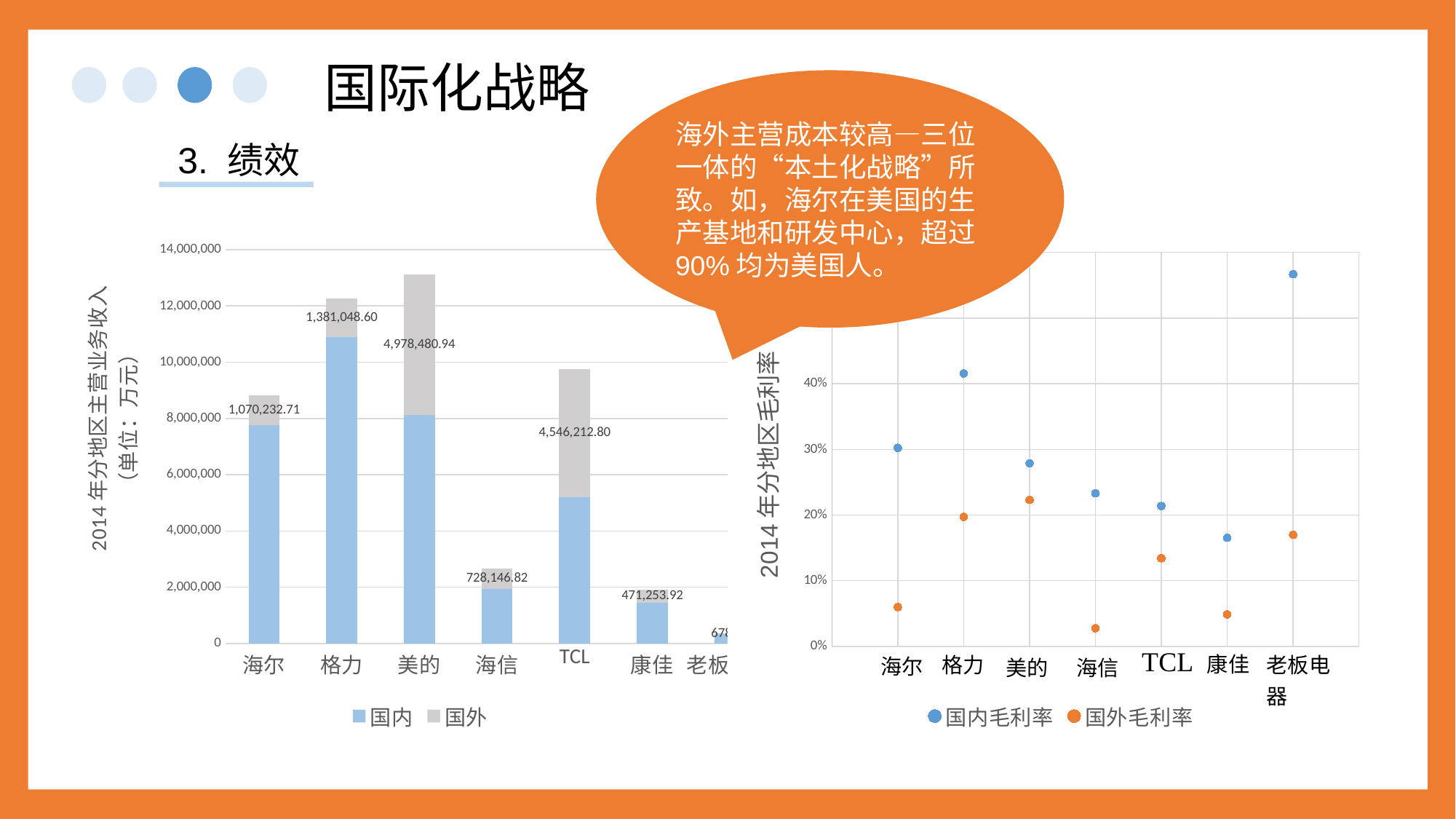

国际化战略

海外主营成本较高—三位一体的“本土化战略”所致。如，海尔在美国的生产基地和研发中心，超过90%均为美国人。
3. 绩效

### Chart

| Category | 国内 | 国外 |
|---|---|---|
| 海尔 | 7750306.5 | 1070232.71 |
| 格力 | 10893455.06 | 1381048.6 |
| 美的 | 8127723.91 | 4978480.94 |
| 海信 | 1946429.8 | 728146.82 |
| TCL | 5209370.7 | 4546212.8 |
| 康佳 | 1436285.13 | 471253.92 |
| 老板电器 | 352755.65 | 678.8199999999999 |

### Chart

| Category | 国内毛利率 | 国外毛利率 |
|---|---|---|